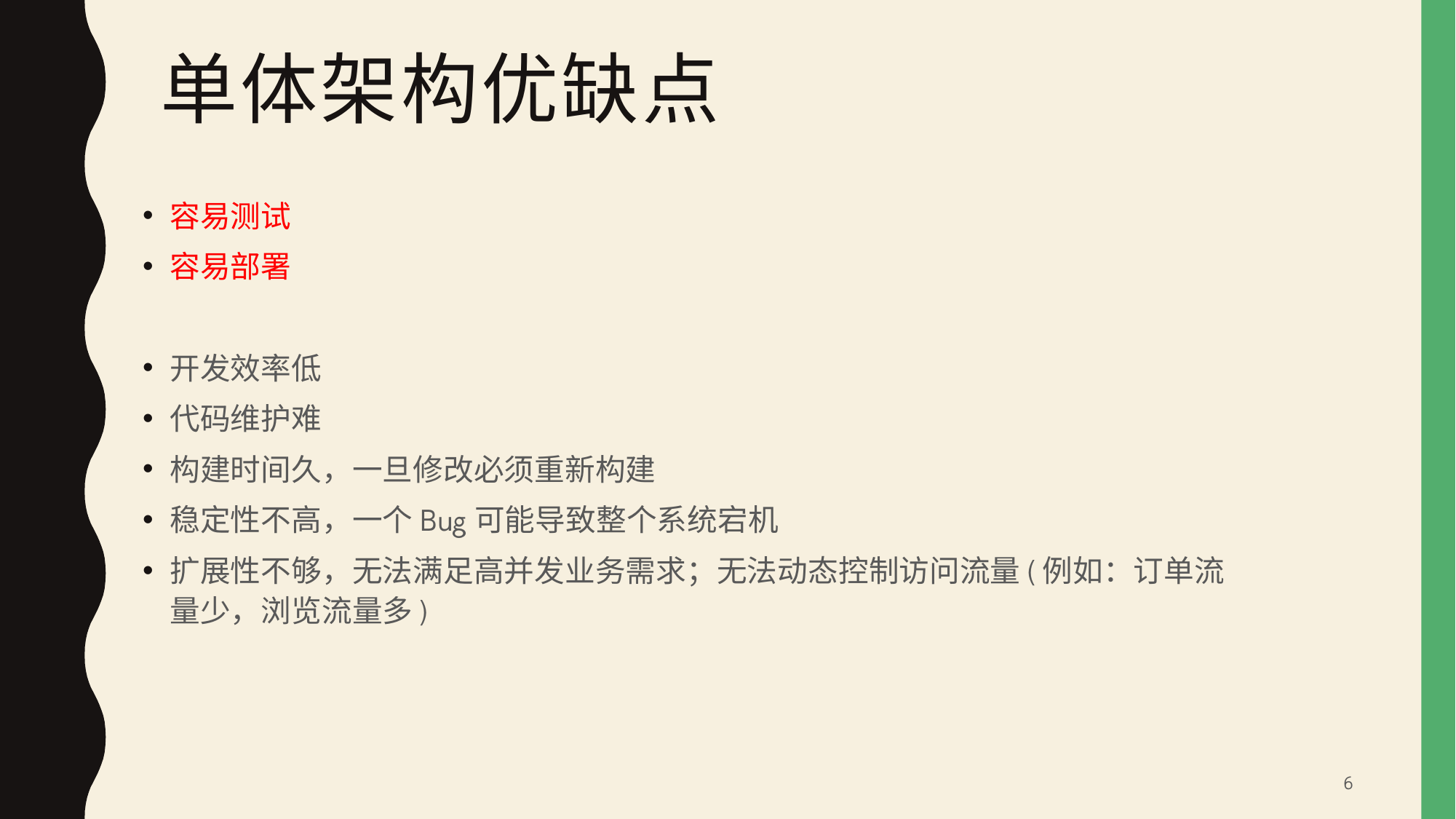

# 单体架构优缺点
容易测试
容易部署

开发效率低
代码维护难
构建时间久，一旦修改必须重新构建
稳定性不高，一个Bug可能导致整个系统宕机
扩展性不够，无法满足高并发业务需求；无法动态控制访问流量(例如：订单流量少，浏览流量多)
6